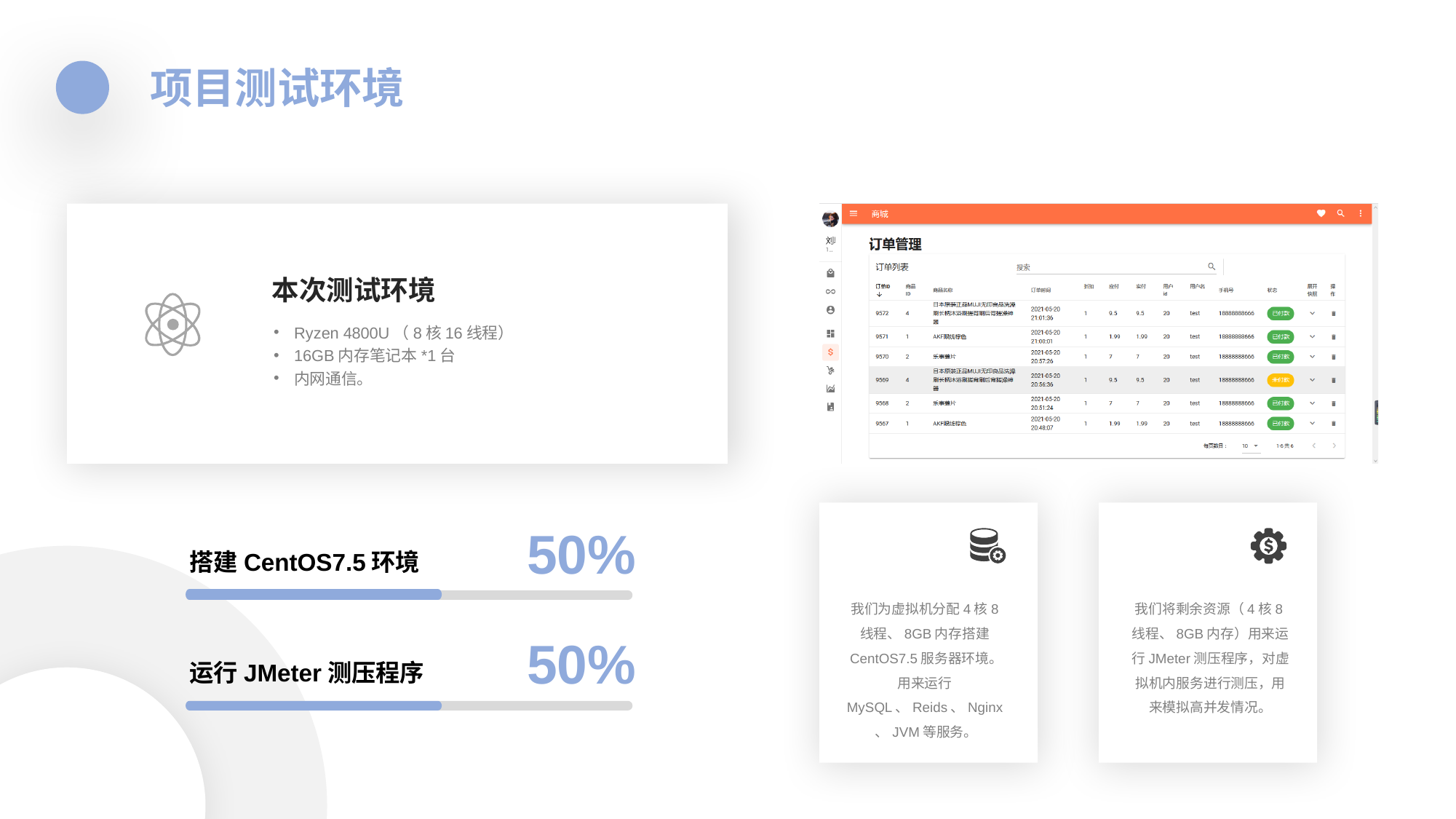

项目测试环境

本次测试环境

Ryzen 4800U（8核16线程）
16GB内存笔记本*1台
内网通信。

50%
搭建CentOS7.5环境

我们为虚拟机分配4核8线程、8GB内存搭建CentOS7.5服务器环境。用来运行MySQL、Reids、Nginx、JVM等服务。
我们将剩余资源（4核8线程、8GB内存）用来运行JMeter测压程序，对虚拟机内服务进行测压，用来模拟高并发情况。
50%
运行JMeter测压程序